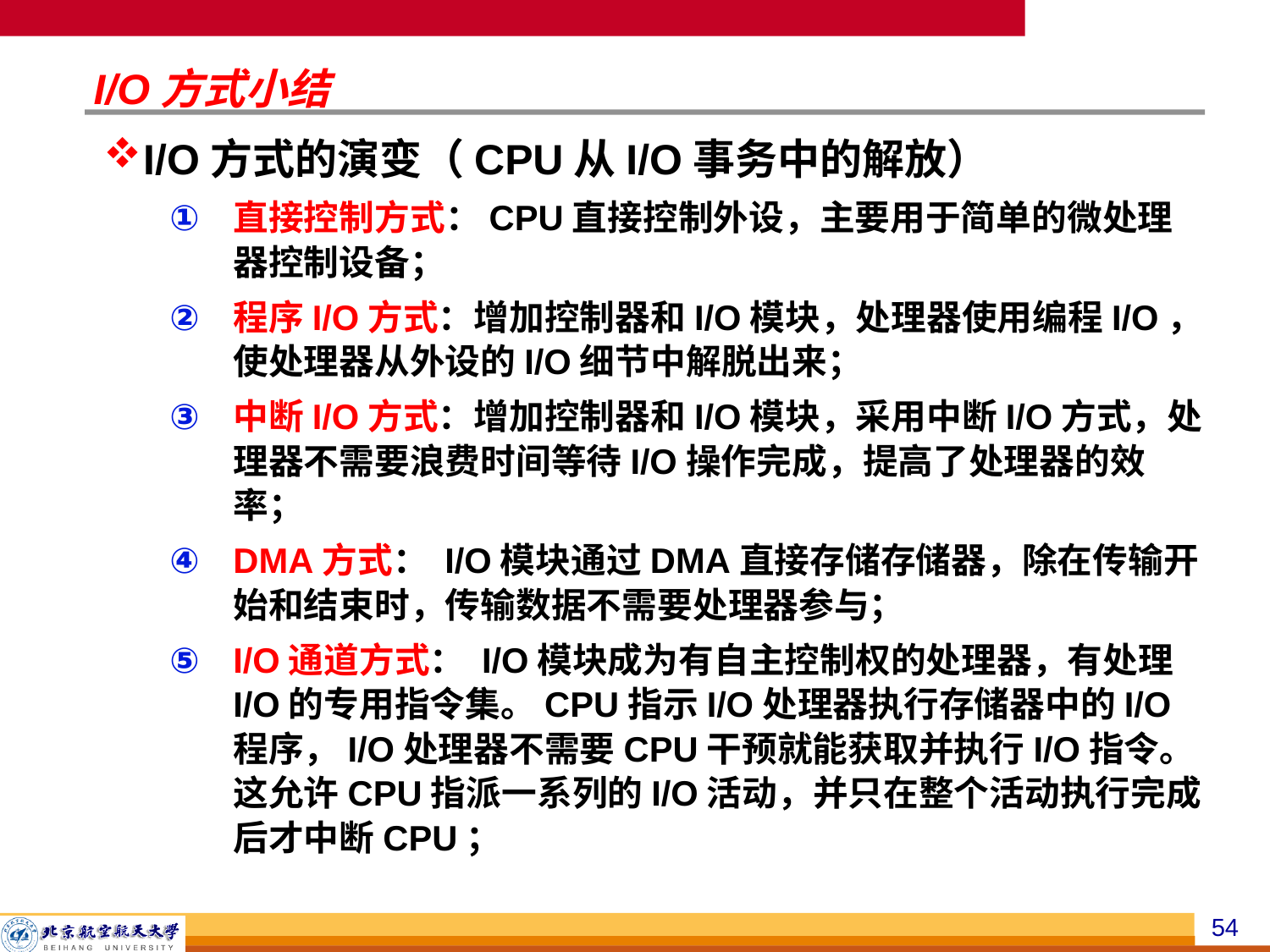

# I/O方式小结
I/O方式的演变（CPU从I/O事务中的解放）
直接控制方式：CPU直接控制外设，主要用于简单的微处理器控制设备；
程序I/O方式：增加控制器和I/O模块，处理器使用编程I/O，使处理器从外设的I/O细节中解脱出来；
中断I/O方式：增加控制器和I/O模块，采用中断I/O方式，处理器不需要浪费时间等待I/O操作完成，提高了处理器的效率；
DMA方式： I/O模块通过DMA直接存储存储器，除在传输开始和结束时，传输数据不需要处理器参与；
I/O通道方式： I/O模块成为有自主控制权的处理器，有处理I/O的专用指令集。CPU指示I/O处理器执行存储器中的I/O程序，I/O处理器不需要CPU干预就能获取并执行I/O指令。这允许CPU指派一系列的I/O活动，并只在整个活动执行完成后才中断CPU；